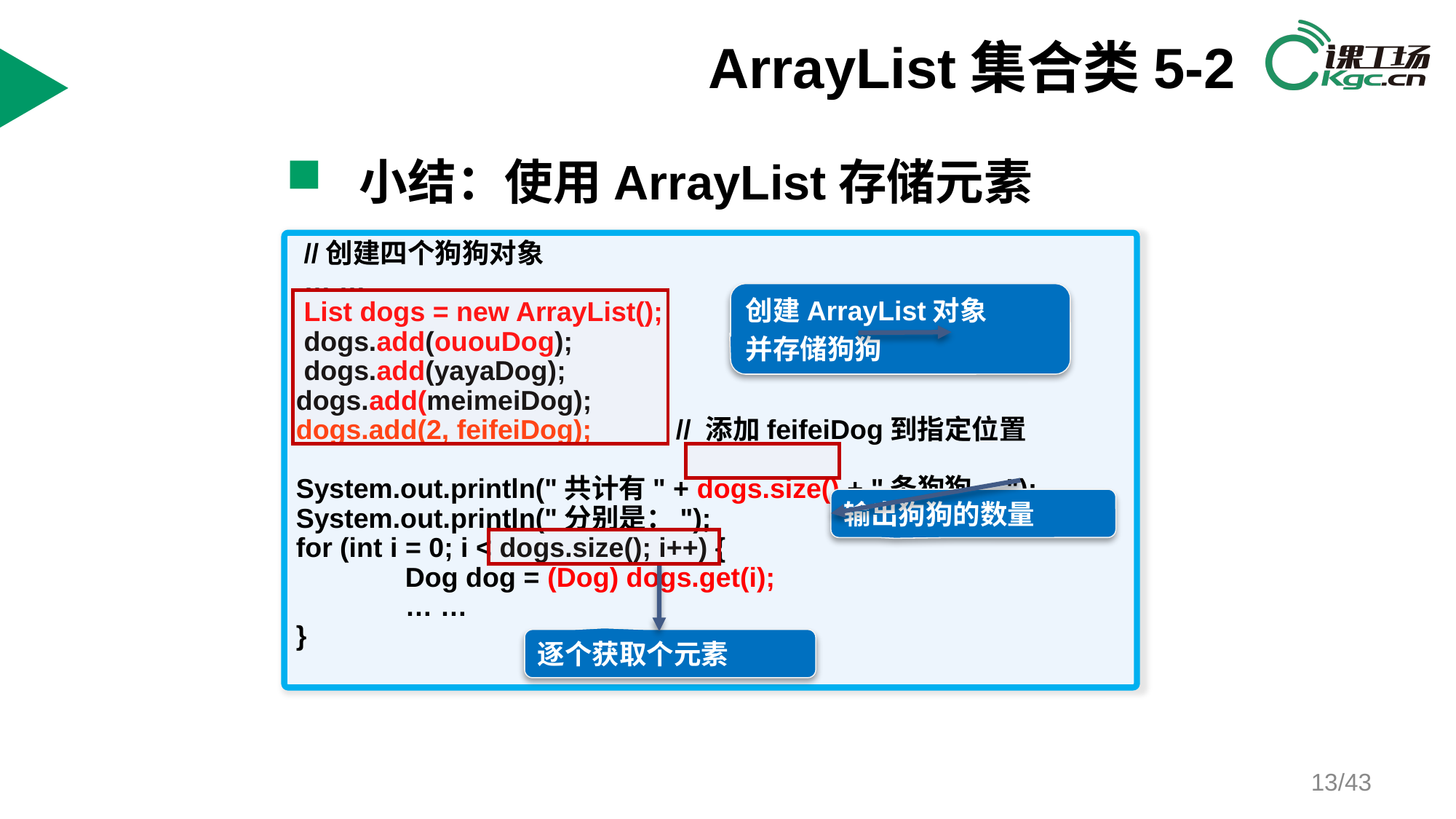

# ArrayList集合类5-2
小结：使用ArrayList存储元素
 //创建四个狗狗对象
 … …
 List dogs = new ArrayList();
 dogs.add(ououDog);
 dogs.add(yayaDog);
dogs.add(meimeiDog);
dogs.add(2, feifeiDog);           // 添加feifeiDog到指定位置
System.out.println("共计有" + dogs.size() + "条狗狗。");
System.out.println("分别是：");
for (int i = 0; i < dogs.size(); i++) {
	Dog dog = (Dog) dogs.get(i);
	… …
}

创建ArrayList对象
并存储狗狗

输出狗狗的数量

逐个获取个元素
13/43